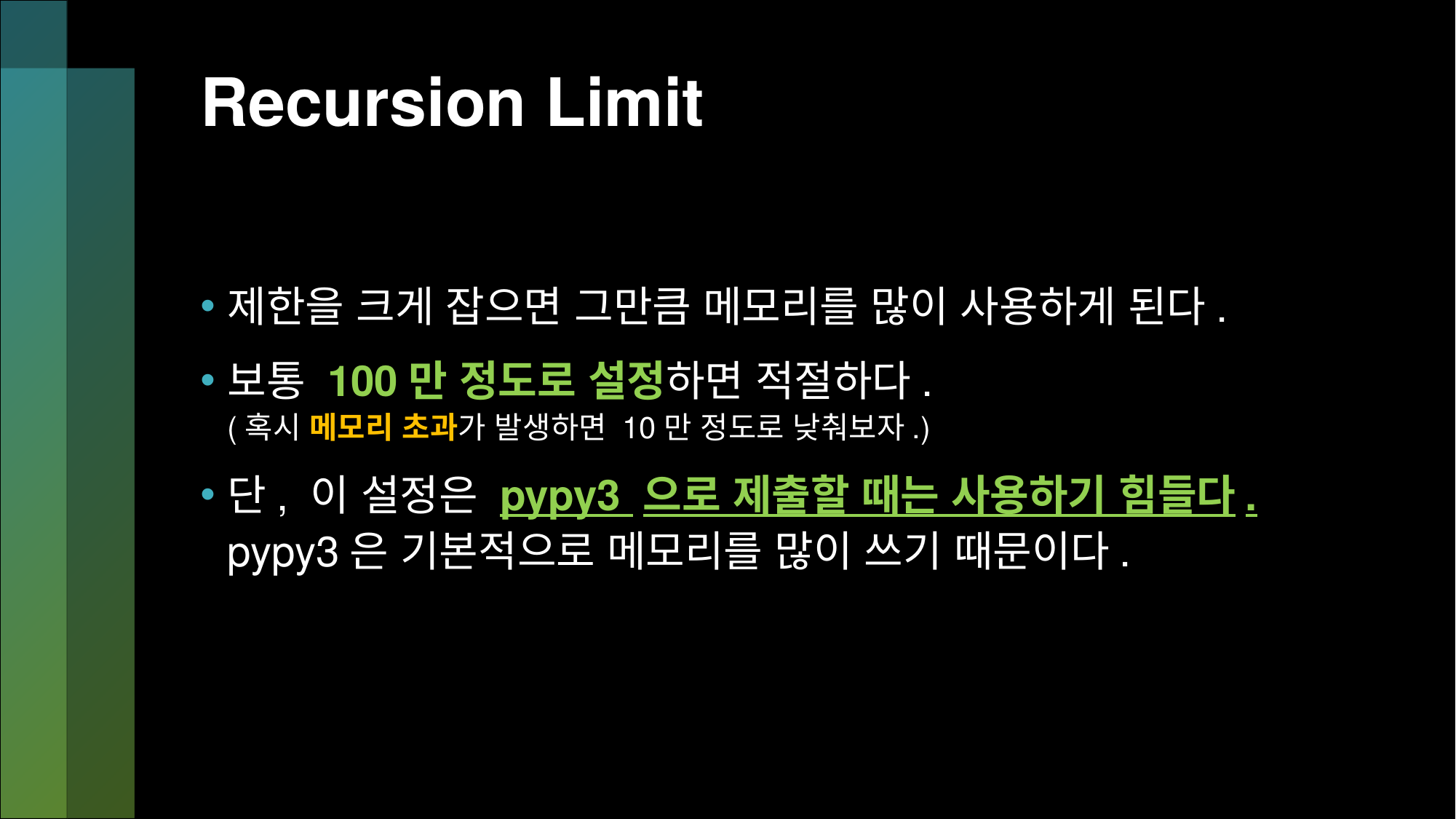

# Recursion Limit
제한을 크게 잡으면 그만큼 메모리를 많이 사용하게 된다.
보통 100만 정도로 설정하면 적절하다.
(혹시 메모리 초과가 발생하면 10만 정도로 낮춰보자.)
단, 이 설정은 pypy3 으로 제출할 때는 사용하기 힘들다.
pypy3은 기본적으로 메모리를 많이 쓰기 때문이다.